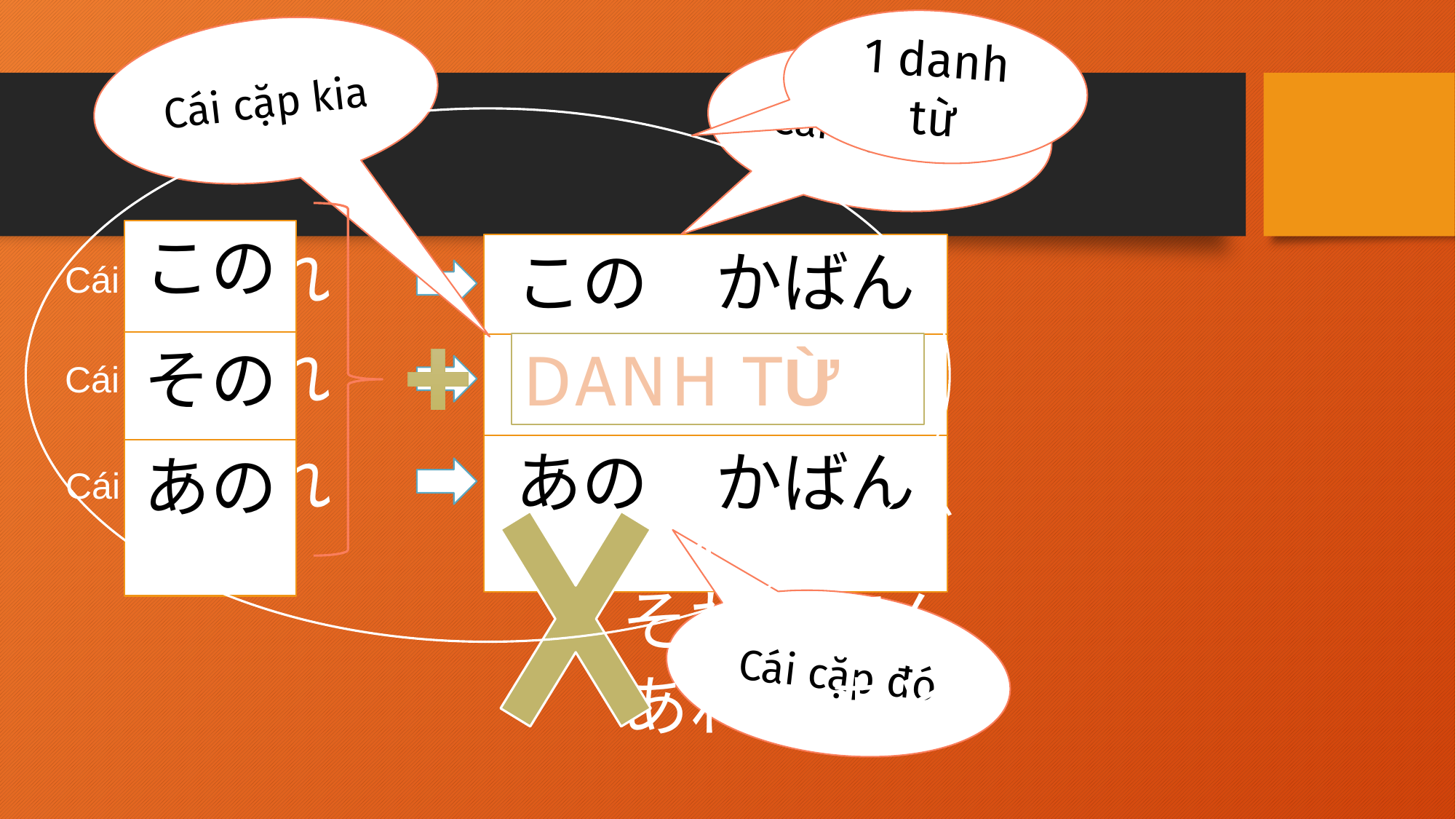

1 danh từ
Cái cặp kia
Cái cặp này

この
これ
この　かばん
Cái này

それ
その
DANH TỪ
その　かばん

Cái kia

あれ
あの　かばん
あの
Cái đó

これ　かぎ
それ　ほん
Cái cặp đó
あれ　まど